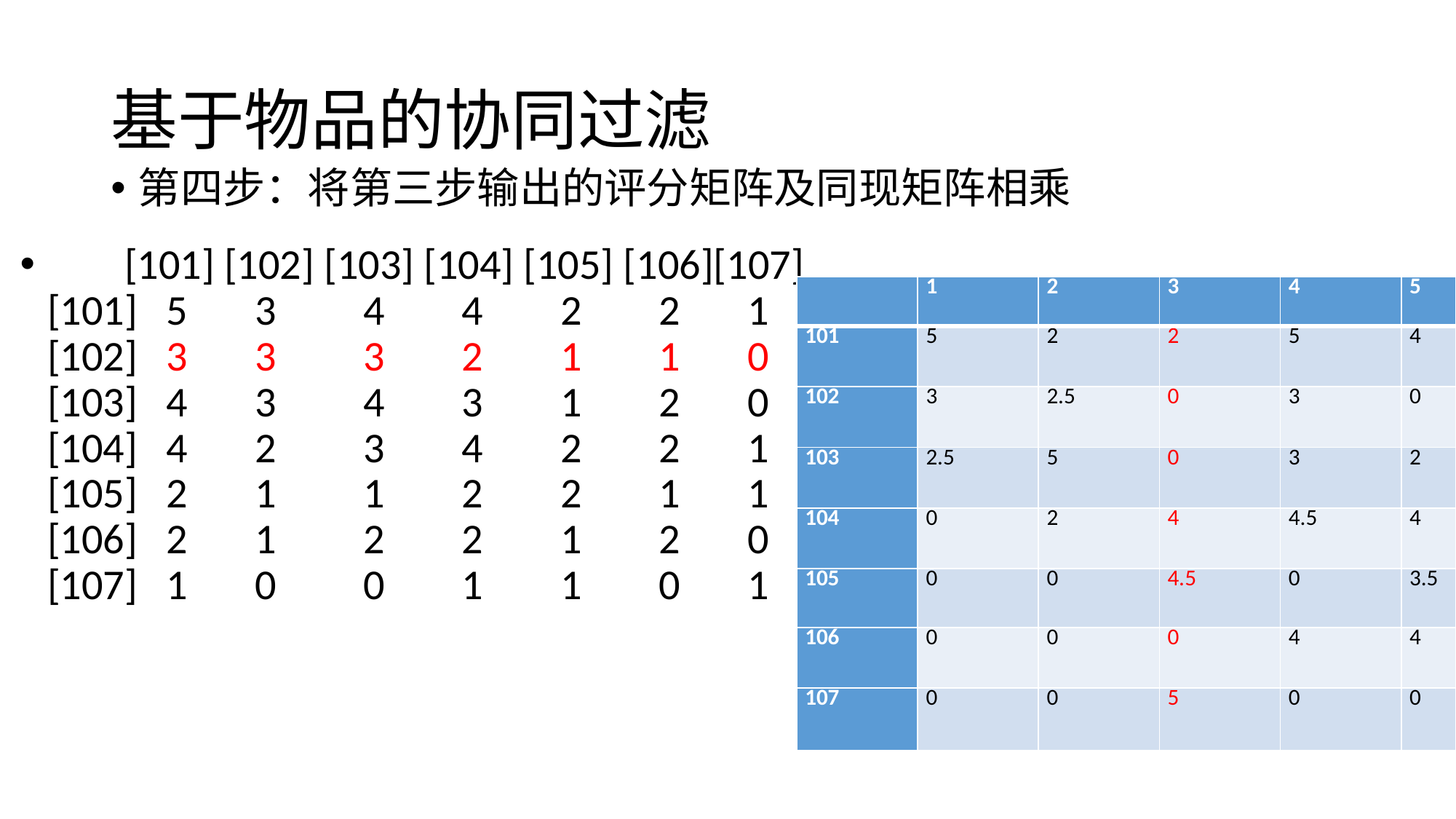

# 基于物品的协同过滤
第四步：将第三步输出的评分矩阵及同现矩阵相乘
        [101] [102] [103] [104] [105] [106][107] 
[101]   5       3         4        4        2        2       1 
[102]   3       3         3        2        1        1       0 
[103]   4       3         4        3        1        2       0 
[104]   4       2         3        4        2        2       1 
[105]   2       1         1        2        2        1       1 
[106]   2       1         2        2        1        2       0 
[107]   1       0         0        1        1        0       1
|  | 1 | 2 | 3 | 4 | 5 |
| --- | --- | --- | --- | --- | --- |
| 101 | 5 | 2 | 2 | 5 | 4 |
| 102 | 3 | 2.5 | 0 | 3 | 0 |
| 103 | 2.5 | 5 | 0 | 3 | 2 |
| 104 | 0 | 2 | 4 | 4.5 | 4 |
| 105 | 0 | 0 | 4.5 | 0 | 3.5 |
| 106 | 0 | 0 | 0 | 4 | 4 |
| 107 | 0 | 0 | 5 | 0 | 0 |